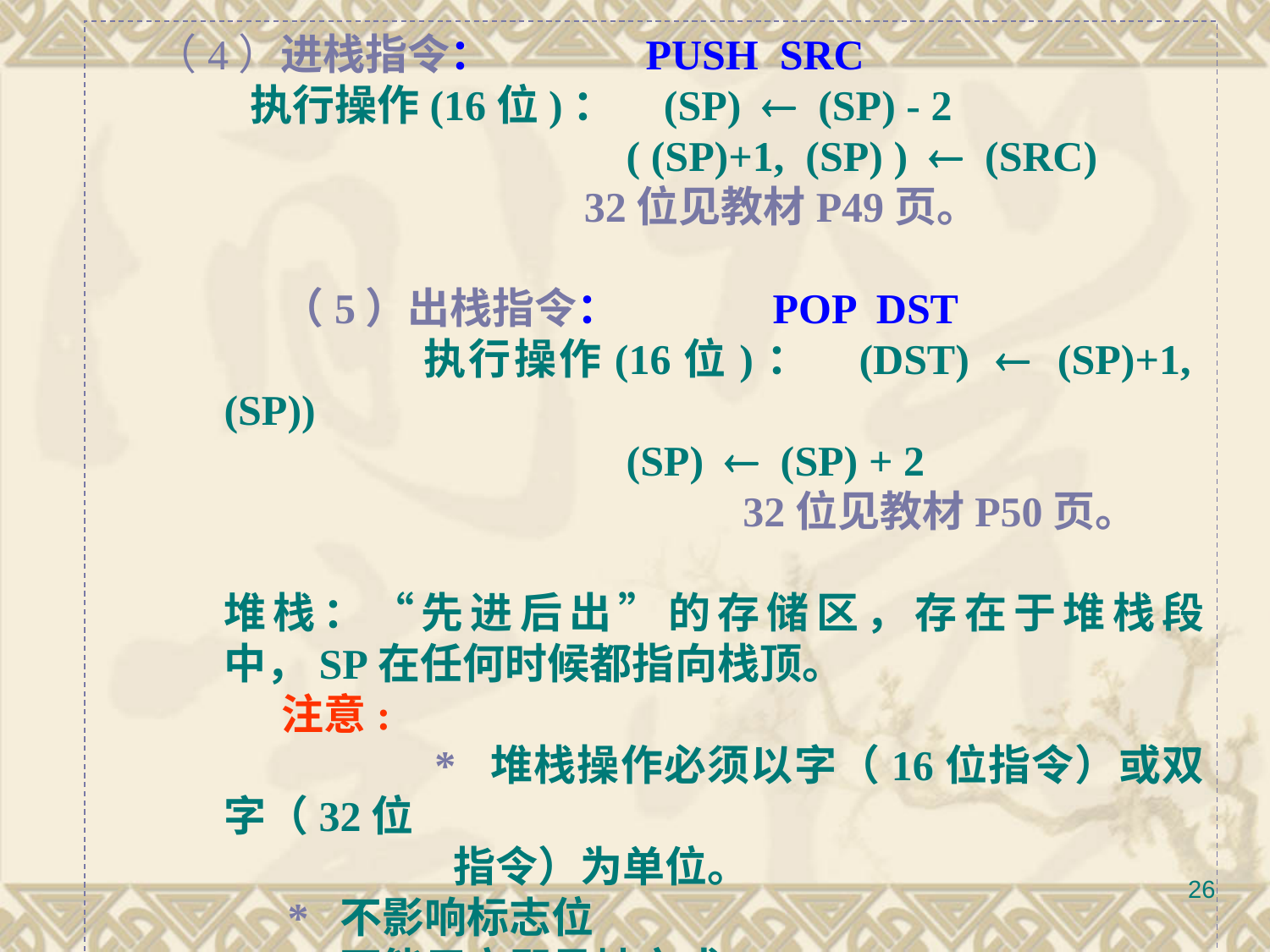

（4）进栈指令：               PUSH  SRC
               执行操作(16位)：    (SP)  ←  (SP) - 2
                                      ( (SP)+1,  (SP) )  ←  (SRC)
                                  32位见教材P49页。

     （5）出栈指令：               POP  DST
               执行操作(16位)：   (DST)  ←  (SP)+1,  (SP))
                                      (SP)  ←  (SP) + 2
                                                 32位见教材P50页。

堆栈：“先进后出”的存储区，存在于堆栈段中，SP在任何时候都指向栈顶。
     注意:
                  *  堆栈操作必须以字（16位指令）或双字（32位
                       指令）为单位。
            *  不影响标志位
            *  不能用立即寻址方式         ×   PUSH  1234H
            *  DST不能是CS                    ×   POP  CS
26